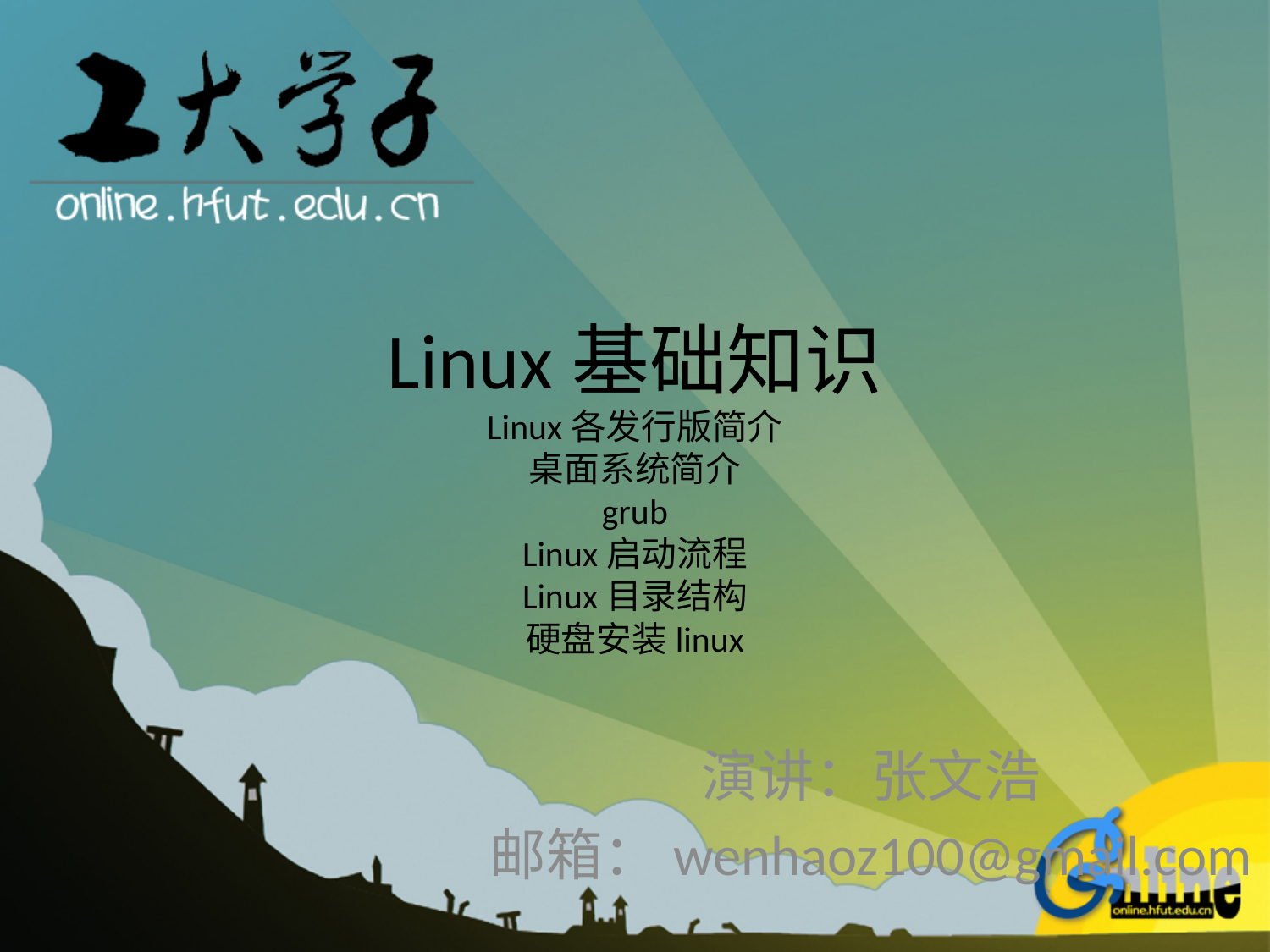

# Linux基础知识 Linux各发行版简介 桌面系统简介 grub Linux启动流程 Linux目录结构 硬盘安装linux
演讲：张文浩
邮箱：wenhaoz100@gmail.com